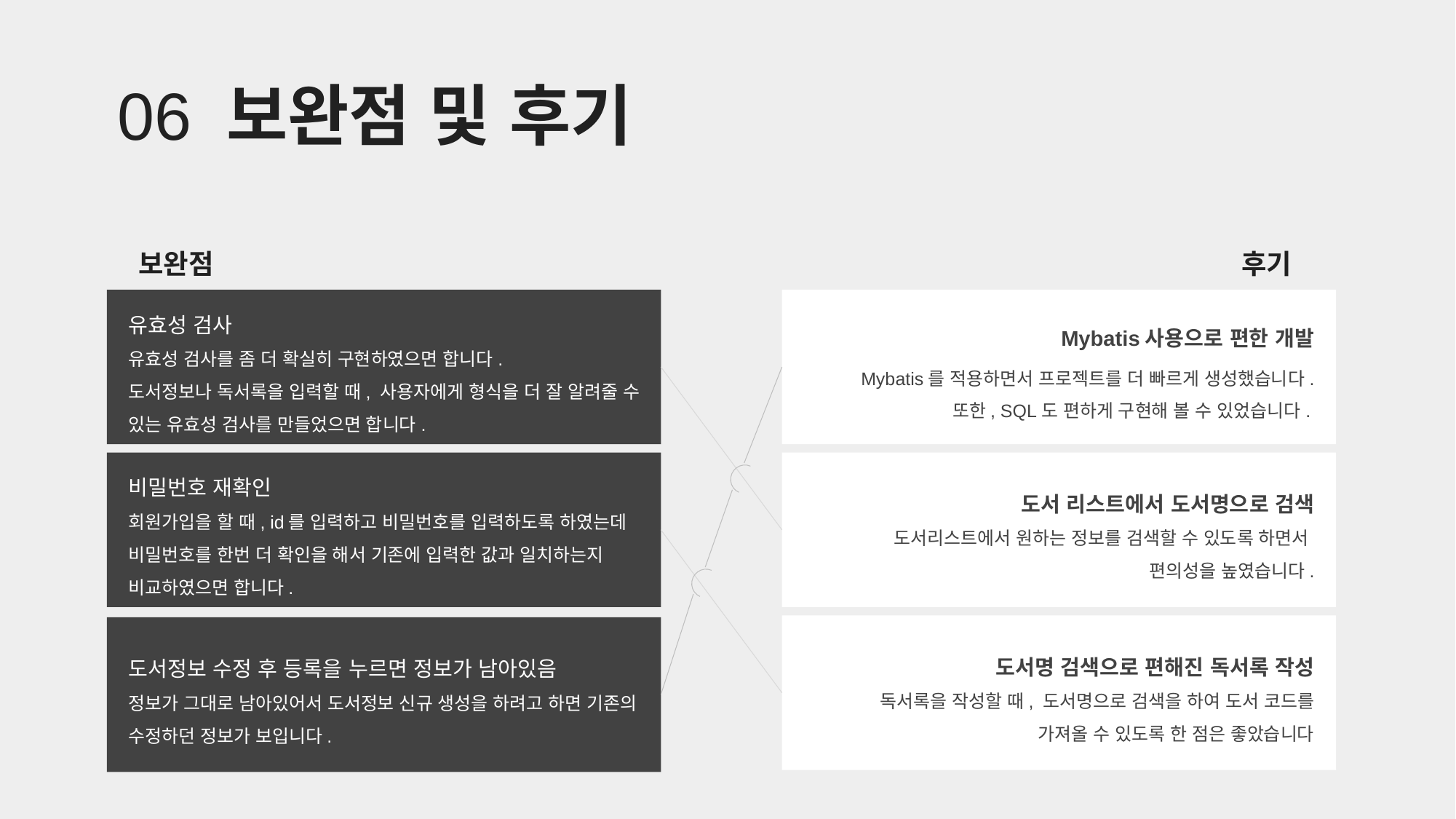

06 보완점 및 후기
보완점
후기
유효성 검사
유효성 검사를 좀 더 확실히 구현하였으면 합니다.
도서정보나 독서록을 입력할 때, 사용자에게 형식을 더 잘 알려줄 수 있는 유효성 검사를 만들었으면 합니다.
Mybatis사용으로 편한 개발

Mybatis를 적용하면서 프로젝트를 더 빠르게 생성했습니다.
또한, SQL도 편하게 구현해 볼 수 있었습니다.
비밀번호 재확인
회원가입을 할 때, id를 입력하고 비밀번호를 입력하도록 하였는데 비밀번호를 한번 더 확인을 해서 기존에 입력한 값과 일치하는지 비교하였으면 합니다.
도서 리스트에서 도서명으로 검색
도서리스트에서 원하는 정보를 검색할 수 있도록 하면서
편의성을 높였습니다.

도서명 검색으로 편해진 독서록 작성
독서록을 작성할 때, 도서명으로 검색을 하여 도서 코드를
가져올 수 있도록 한 점은 좋았습니다
도서정보 수정 후 등록을 누르면 정보가 남아있음
정보가 그대로 남아있어서 도서정보 신규 생성을 하려고 하면 기존의 수정하던 정보가 보입니다.